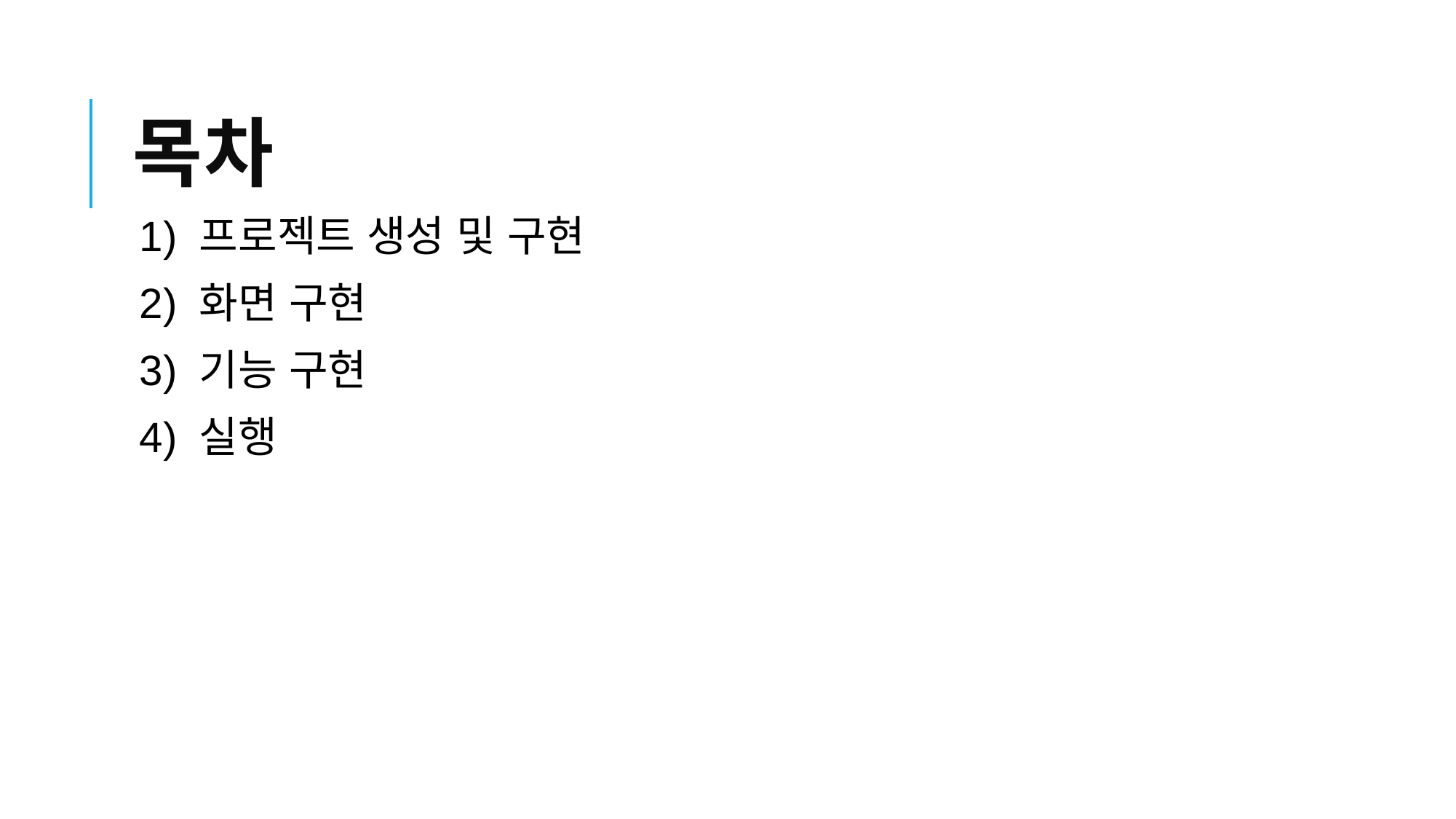

# 목차
1) 프로젝트 생성 및 구현
2) 화면 구현
 3) 기능 구현
 4) 실행